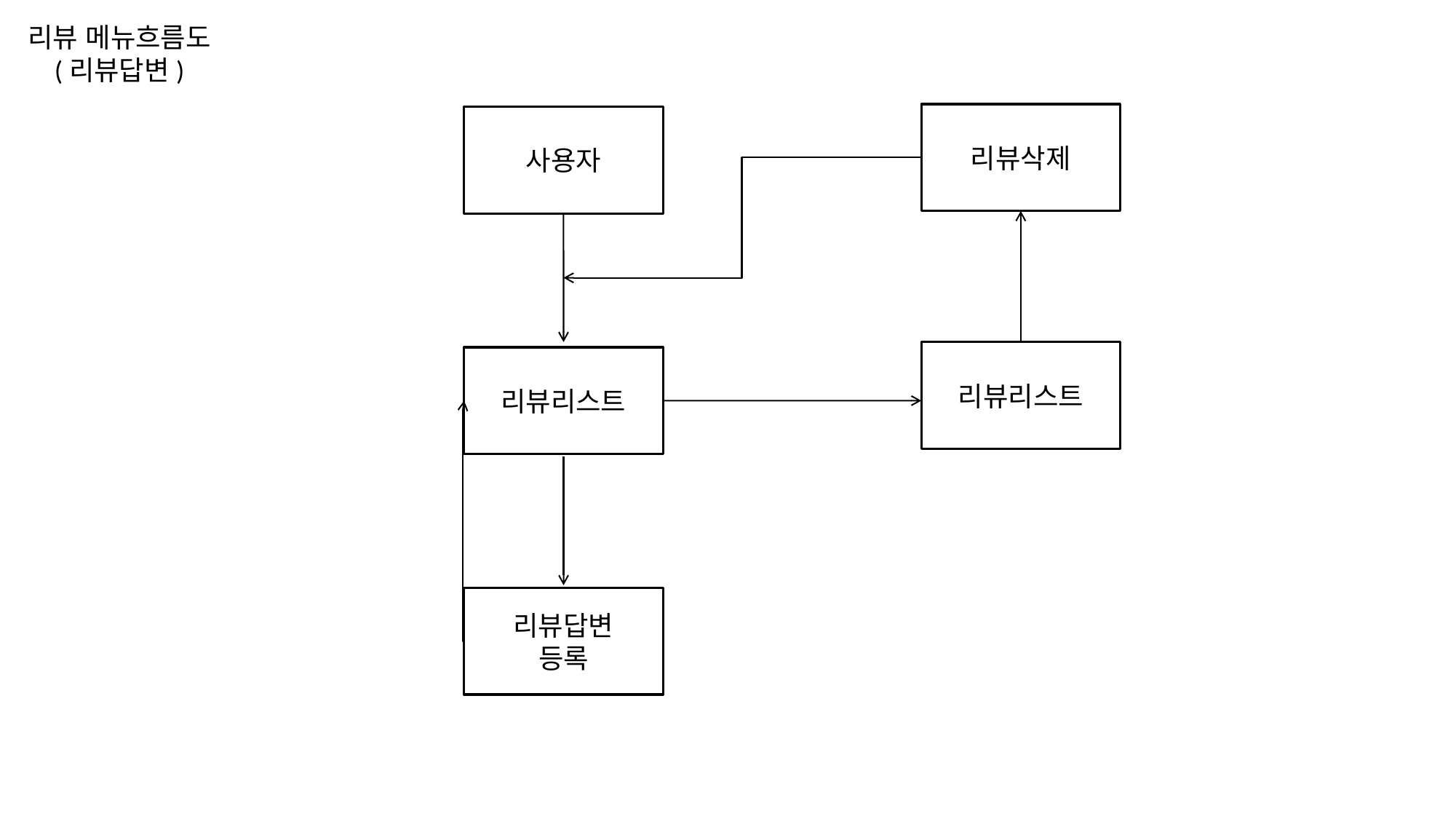

리뷰 메뉴흐름도
(리뷰답변)
리뷰삭제
사용자
리뷰리스트
리뷰리스트
리뷰답변
등록